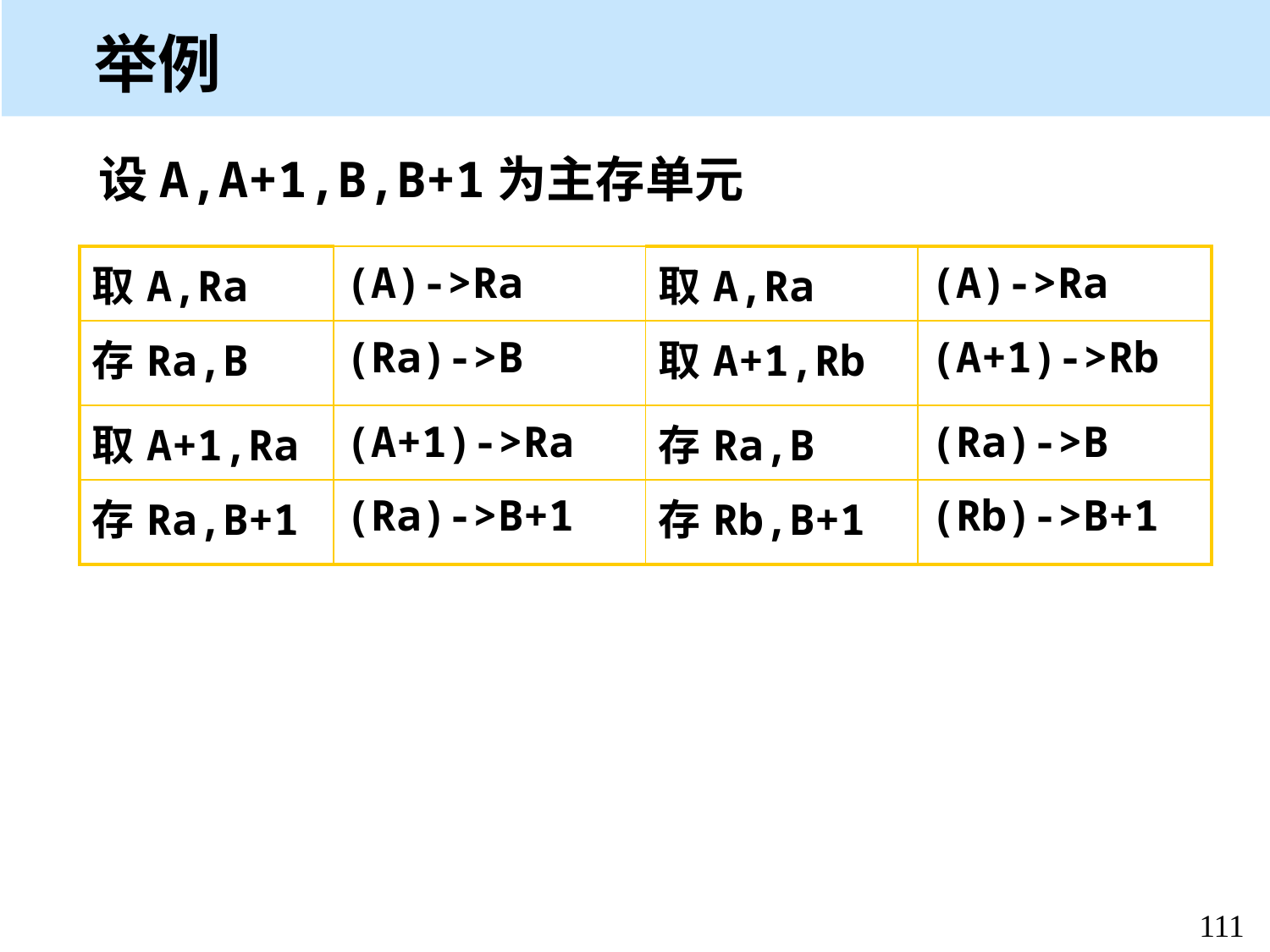

# 举例
设A,A+1,B,B+1为主存单元
| 取A,Ra | (A)->Ra | 取A,Ra | (A)->Ra |
| --- | --- | --- | --- |
| 存Ra,B | (Ra)->B | 取A+1,Rb | (A+1)->Rb |
| 取A+1,Ra | (A+1)->Ra | 存Ra,B | (Ra)->B |
| 存Ra,B+1 | (Ra)->B+1 | 存Rb,B+1 | (Rb)->B+1 |